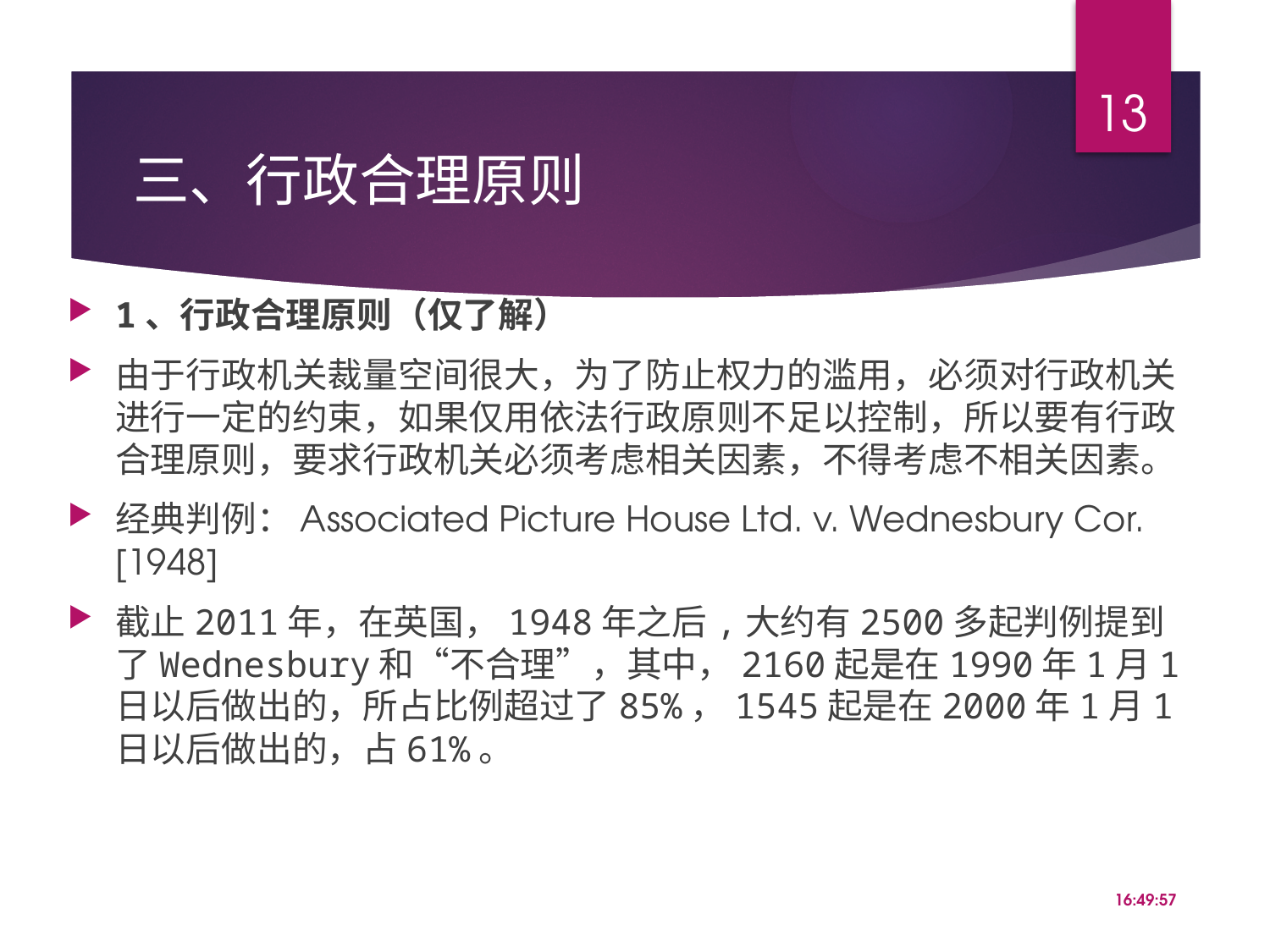

13
# 三、行政合理原则
1、行政合理原则（仅了解）
由于行政机关裁量空间很大，为了防止权力的滥用，必须对行政机关进行一定的约束，如果仅用依法行政原则不足以控制，所以要有行政合理原则，要求行政机关必须考虑相关因素，不得考虑不相关因素。
经典判例：Associated Picture House Ltd. v. Wednesbury Cor. [1948]
截止2011年，在英国，1948年之后,大约有2500多起判例提到了Wednesbury和“不合理”，其中，2160起是在1990年1月1日以后做出的，所占比例超过了85%，1545起是在2000年1月1日以后做出的，占61%。
16:49:57